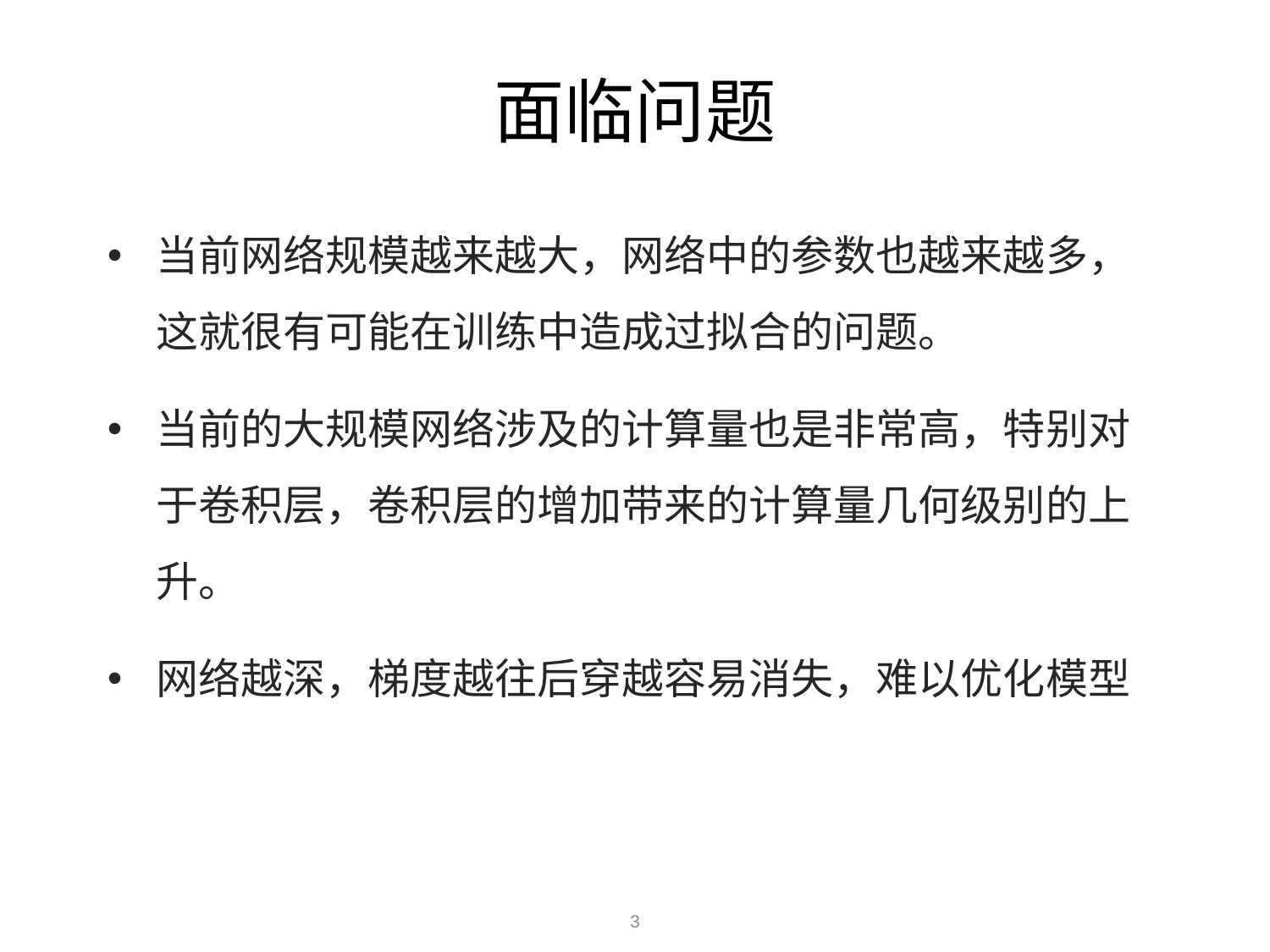

面临问题
当前网络规模越来越大，网络中的参数也越来越多，这就很有可能在训练中造成过拟合的问题。
当前的大规模网络涉及的计算量也是非常高，特别对于卷积层，卷积层的增加带来的计算量几何级别的上升。
网络越深，梯度越往后穿越容易消失，难以优化模型
3